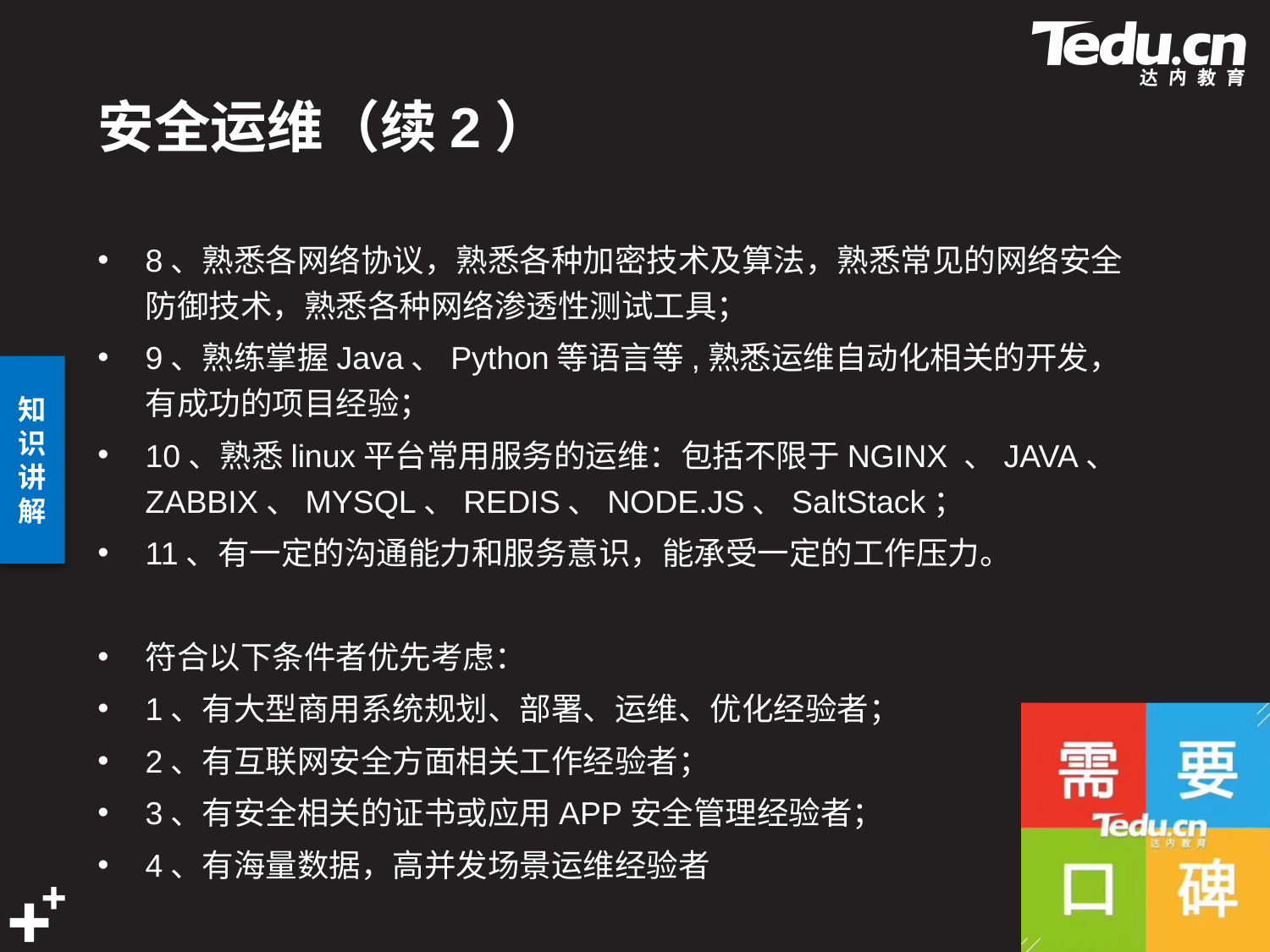

# 安全运维（续2）
8、熟悉各网络协议，熟悉各种加密技术及算法，熟悉常见的网络安全防御技术，熟悉各种网络渗透性测试工具；
9、熟练掌握Java、Python等语言等,熟悉运维自动化相关的开发，有成功的项目经验；
10、熟悉linux平台常用服务的运维：包括不限于NGINX 、JAVA、ZABBIX、MYSQL、REDIS、NODE.JS、SaltStack；
11、有一定的沟通能力和服务意识，能承受一定的工作压力。

符合以下条件者优先考虑：
1、有大型商用系统规划、部署、运维、优化经验者；
2、有互联网安全方面相关工作经验者；
3、有安全相关的证书或应用APP安全管理经验者；
4、有海量数据，高并发场景运维经验者